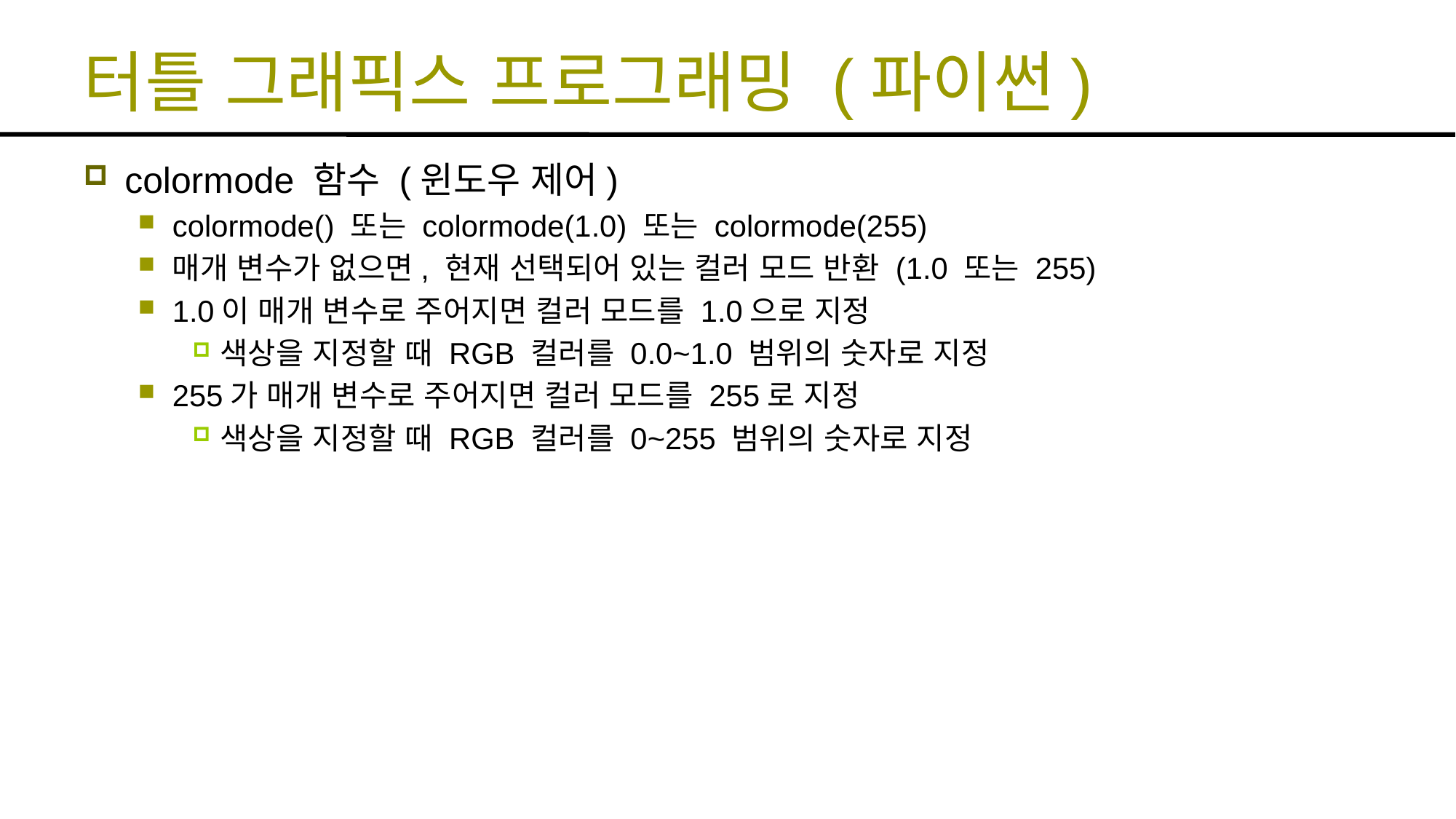

# 터틀 그래픽스 프로그래밍 (파이썬)
colormode 함수 (윈도우 제어)
colormode() 또는 colormode(1.0) 또는 colormode(255)
매개 변수가 없으면, 현재 선택되어 있는 컬러 모드 반환 (1.0 또는 255)
1.0이 매개 변수로 주어지면 컬러 모드를 1.0으로 지정
색상을 지정할 때 RGB 컬러를 0.0~1.0 범위의 숫자로 지정
255가 매개 변수로 주어지면 컬러 모드를 255로 지정
색상을 지정할 때 RGB 컬러를 0~255 범위의 숫자로 지정